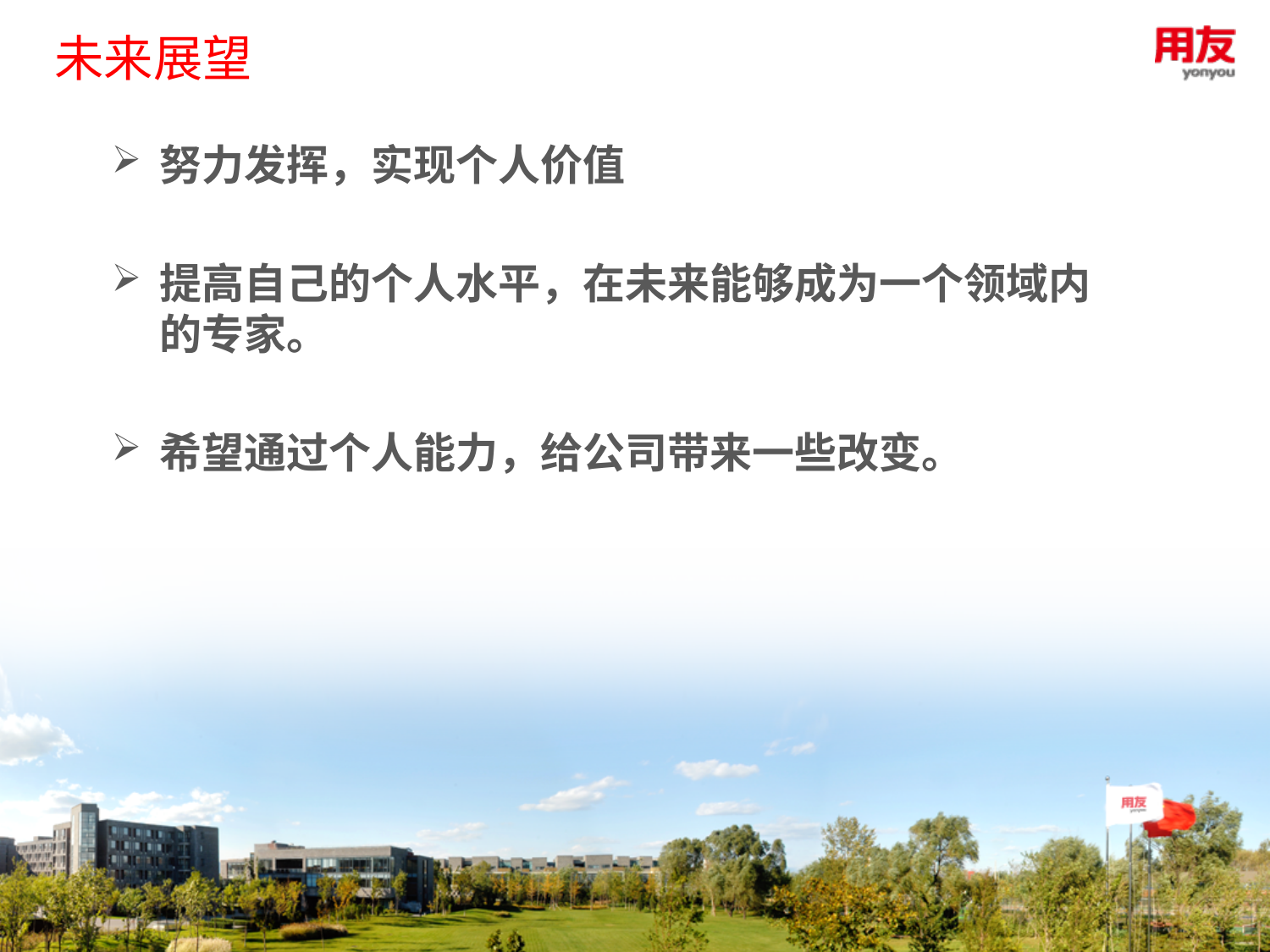

# 未来展望
努力发挥，实现个人价值

提高自己的个人水平，在未来能够成为一个领域内的专家。

希望通过个人能力，给公司带来一些改变。